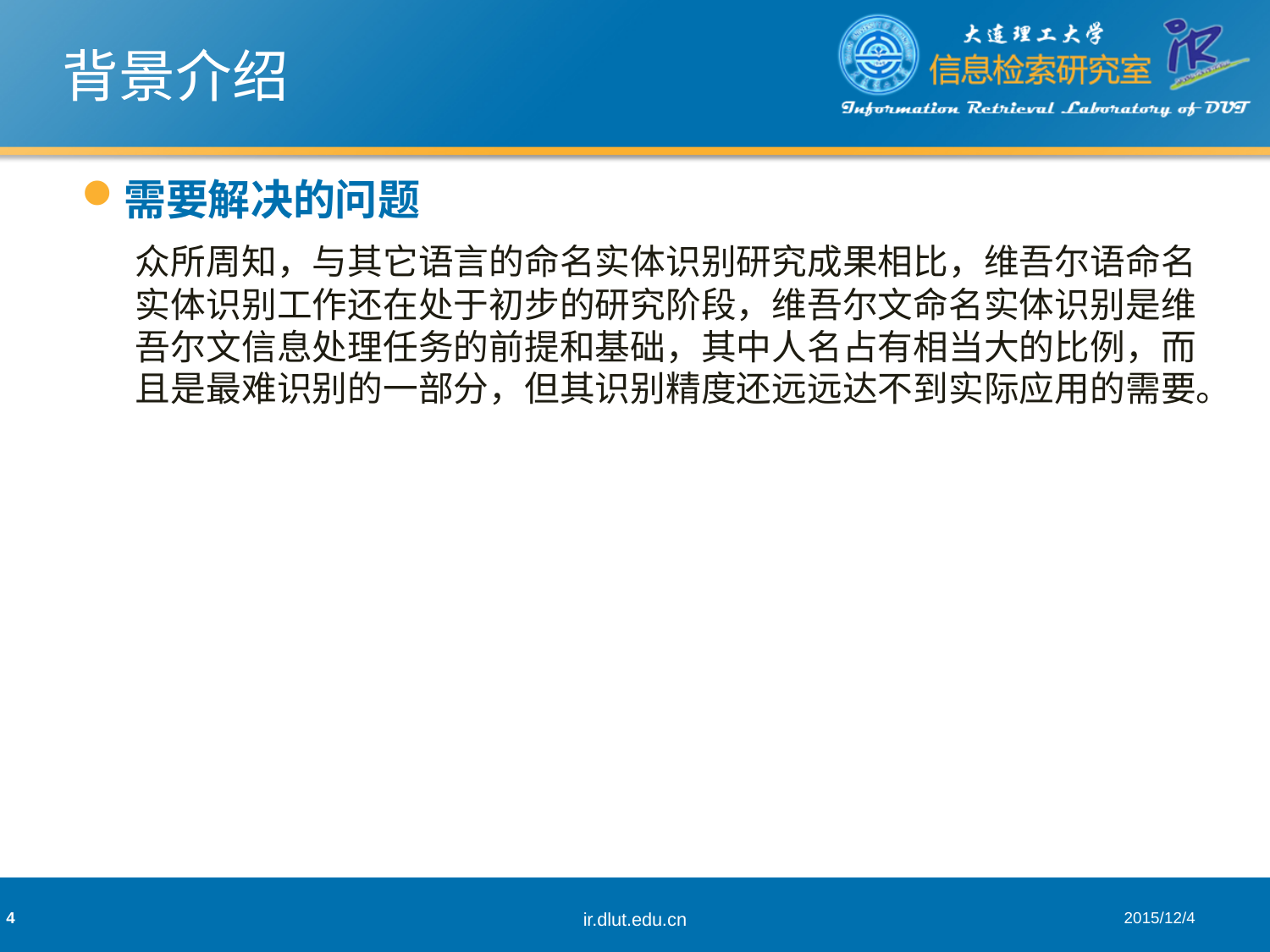

# 背景介绍
需要解决的问题
众所周知，与其它语言的命名实体识别研究成果相比，维吾尔语命名实体识别工作还在处于初步的研究阶段，维吾尔文命名实体识别是维吾尔文信息处理任务的前提和基础，其中人名占有相当大的比例，而且是最难识别的一部分，但其识别精度还远远达不到实际应用的需要。